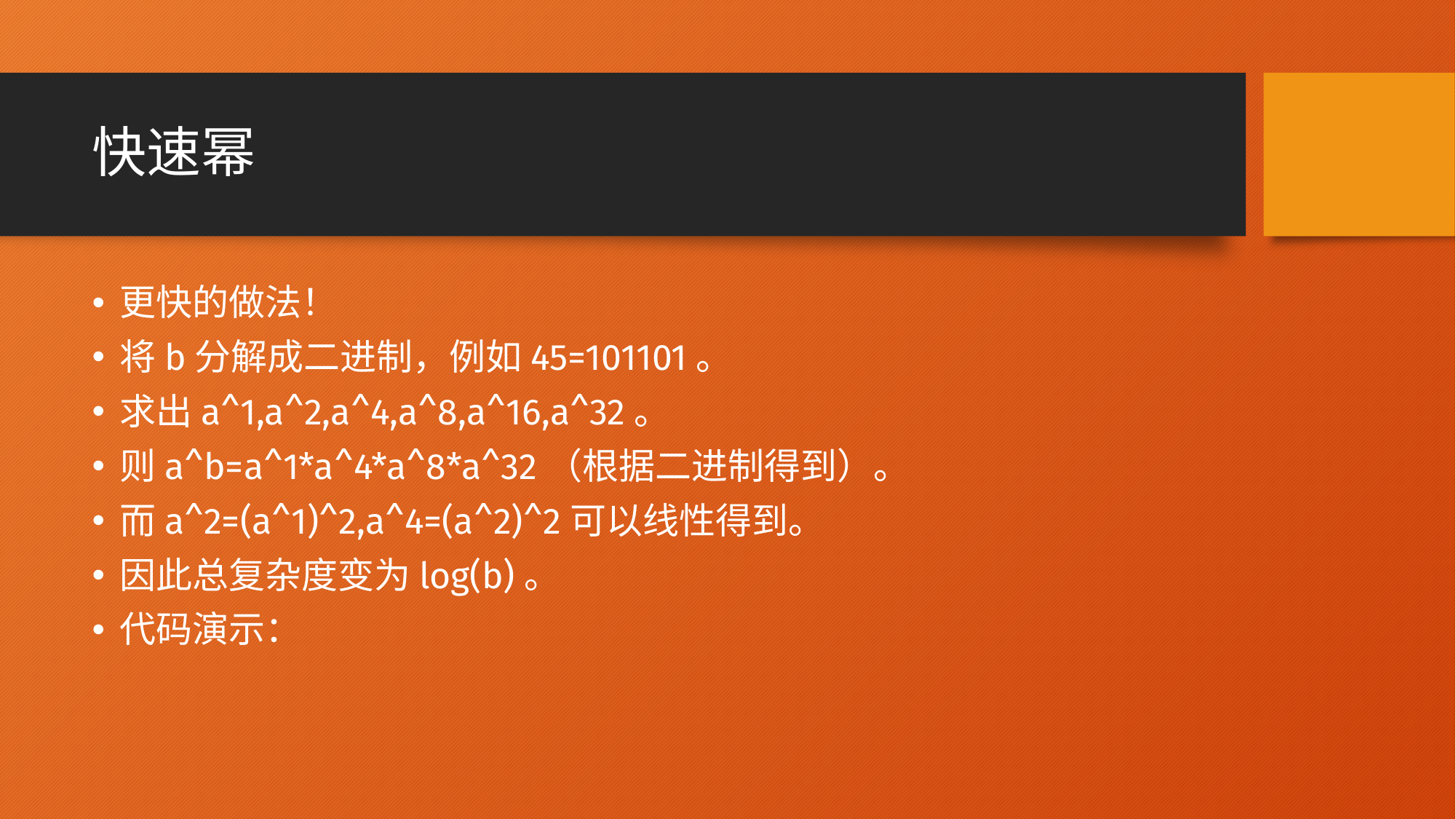

# 快速幂
更快的做法！
将b分解成二进制，例如45=101101。
求出a^1,a^2,a^4,a^8,a^16,a^32。
则a^b=a^1*a^4*a^8*a^32（根据二进制得到）。
而a^2=(a^1)^2,a^4=(a^2)^2可以线性得到。
因此总复杂度变为log(b)。
代码演示：